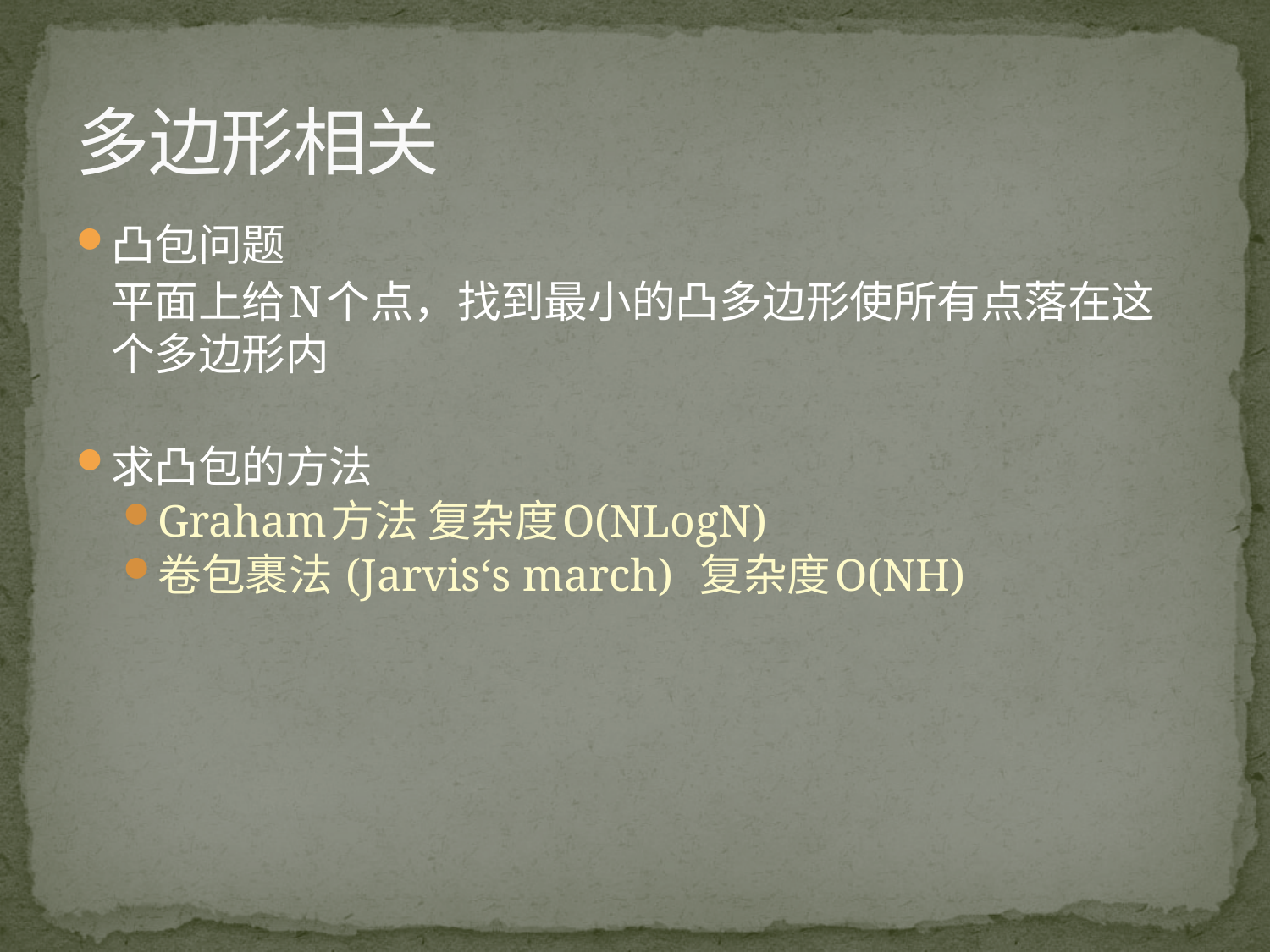

# 多边形相关
凸包问题
	平面上给N个点，找到最小的凸多边形使所有点落在这个多边形内

求凸包的方法
Graham方法 复杂度O(NLogN)
卷包裹法 (Jarvis‘s march)  复杂度O(NH)